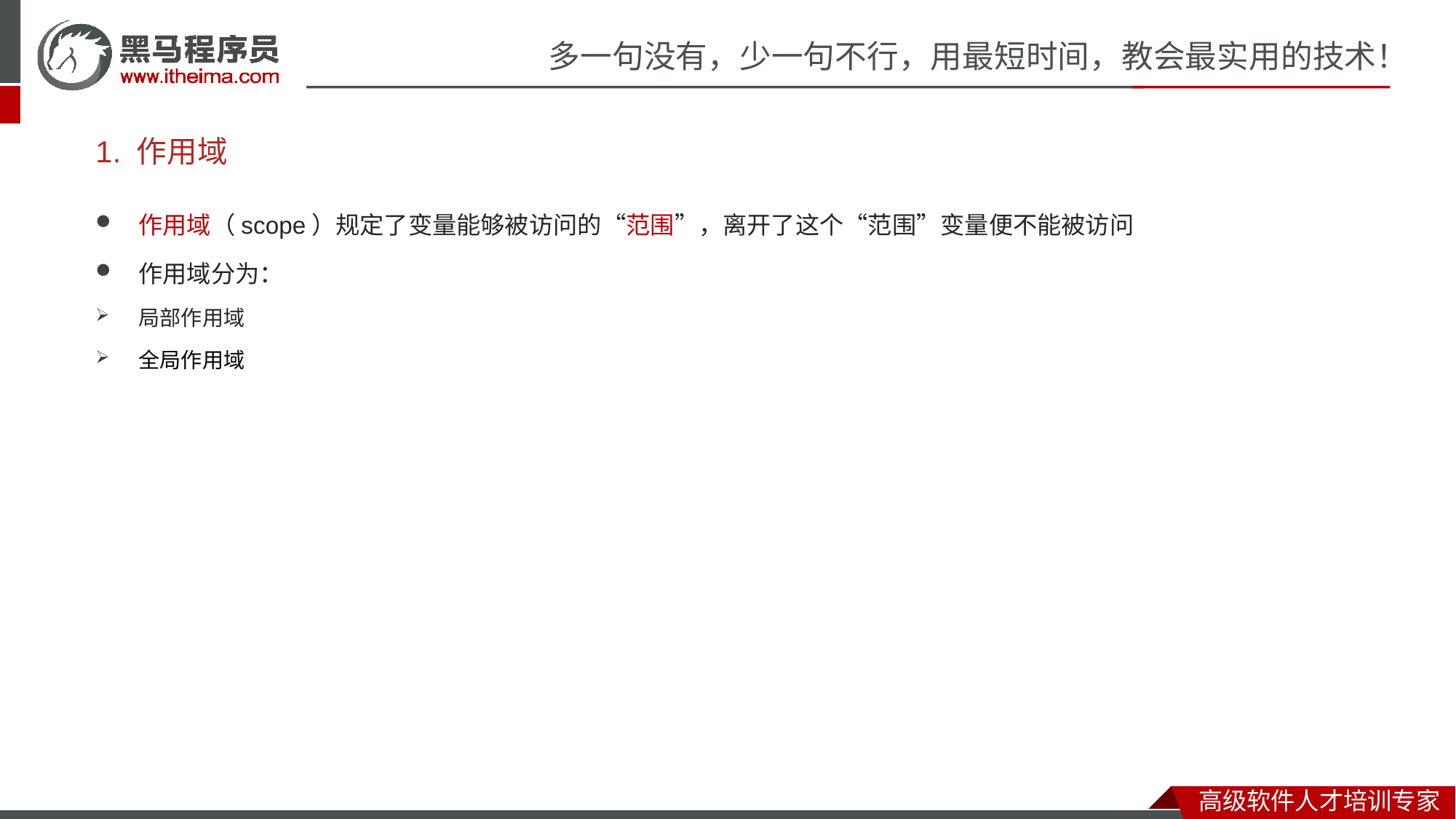

# 1. 作用域
作用域（scope）规定了变量能够被访问的“范围”，离开了这个“范围”变量便不能被访问
作用域分为：
局部作用域
全局作用域